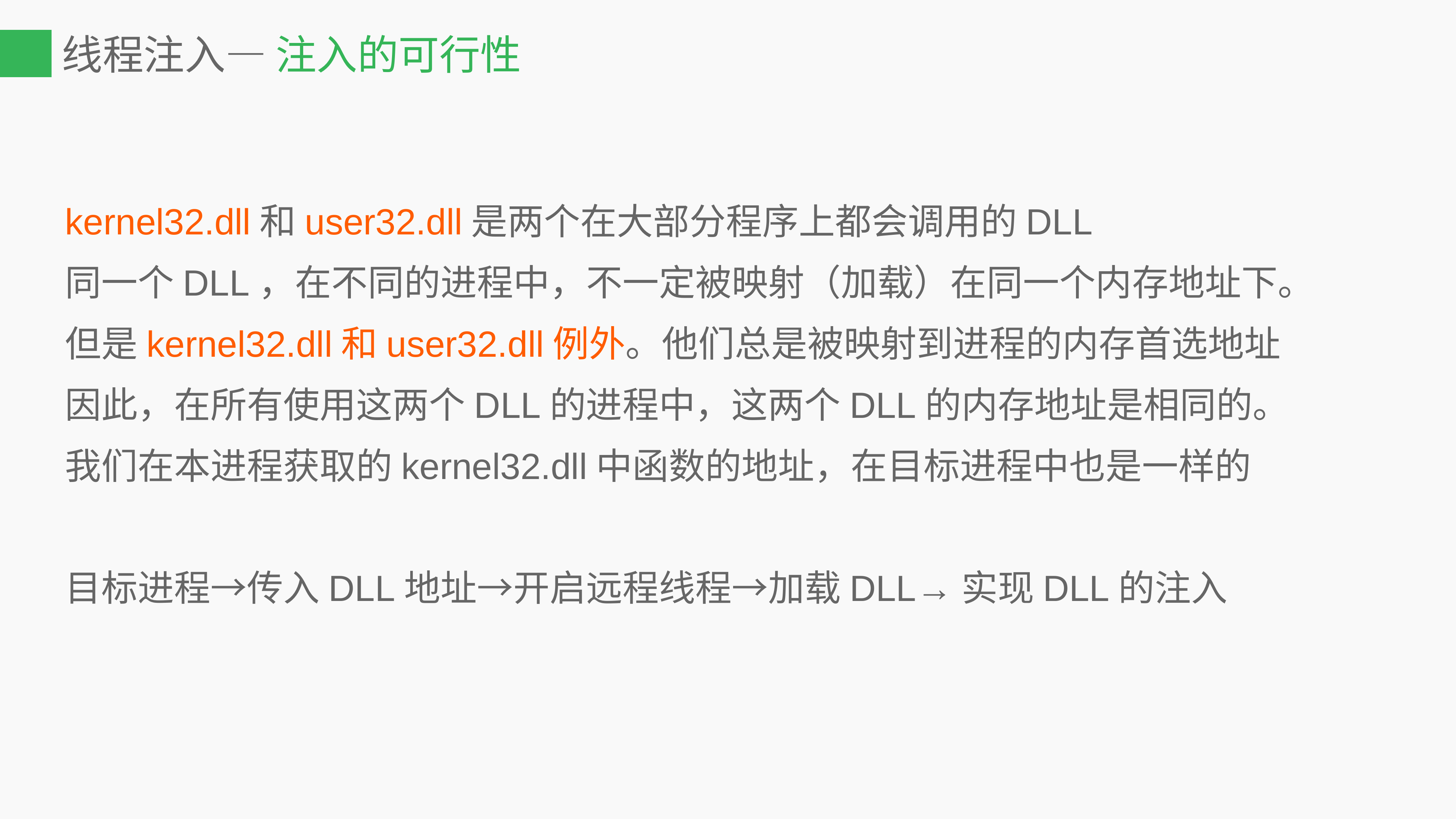

# 线程注入— 注入的可行性
kernel32.dll和user32.dll是两个在大部分程序上都会调用的DLL
同一个DLL，在不同的进程中，不一定被映射（加载）在同一个内存地址下。
但是kernel32.dll和user32.dll例外。他们总是被映射到进程的内存首选地址
因此，在所有使用这两个DLL的进程中，这两个DLL的内存地址是相同的。
我们在本进程获取的kernel32.dll中函数的地址，在目标进程中也是一样的

目标进程→传入DLL地址→开启远程线程→加载DLL→实现DLL的注入